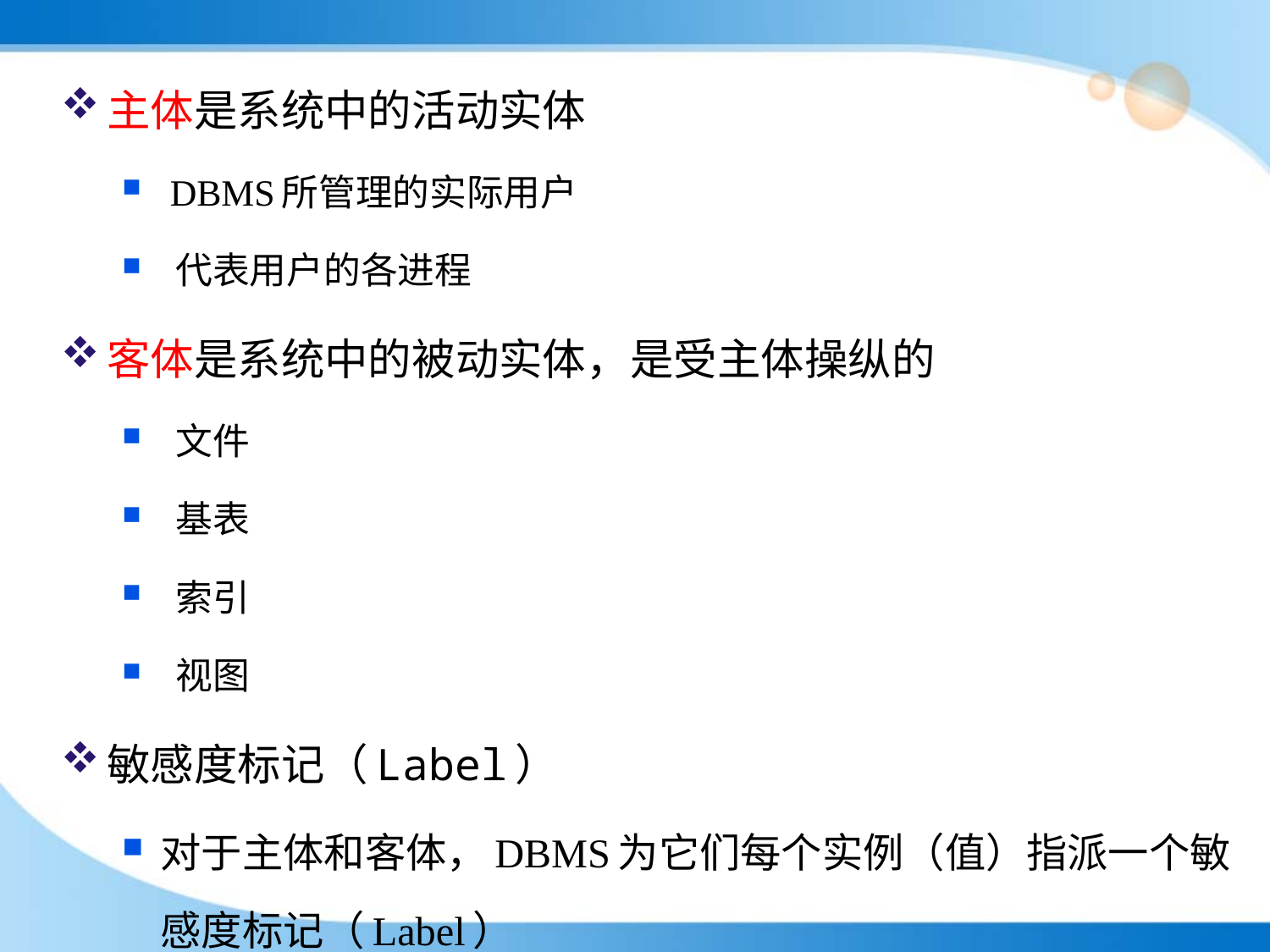

主体是系统中的活动实体
 DBMS所管理的实际用户
 代表用户的各进程
客体是系统中的被动实体，是受主体操纵的
 文件
 基表
 索引
 视图
敏感度标记（Label）
对于主体和客体，DBMS为它们每个实例（值）指派一个敏感度标记（Label）